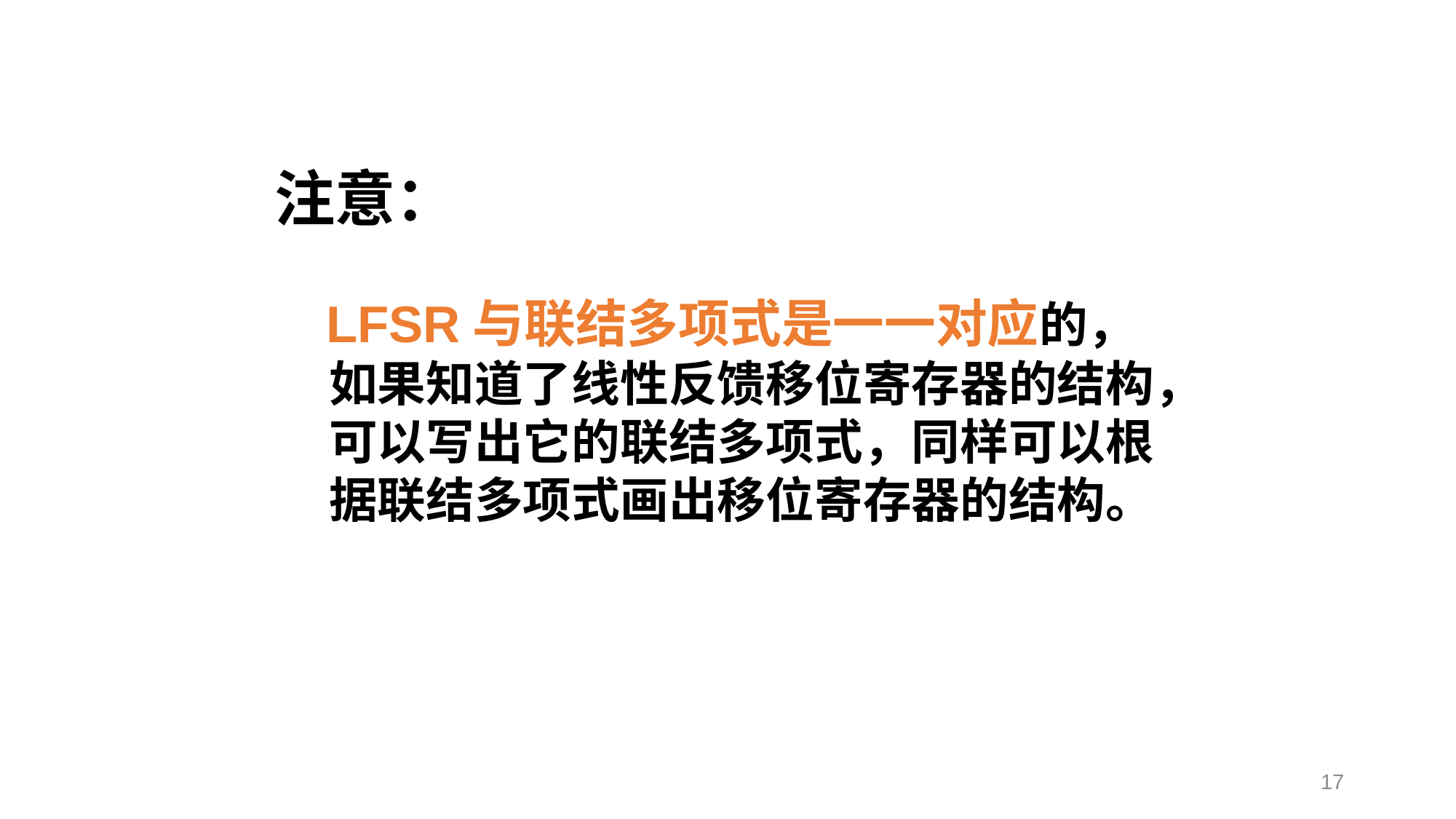

注意：

    LFSR与联结多项式是一一对应的，如果知道了线性反馈移位寄存器的结构，可以写出它的联结多项式，同样可以根据联结多项式画出移位寄存器的结构。
17